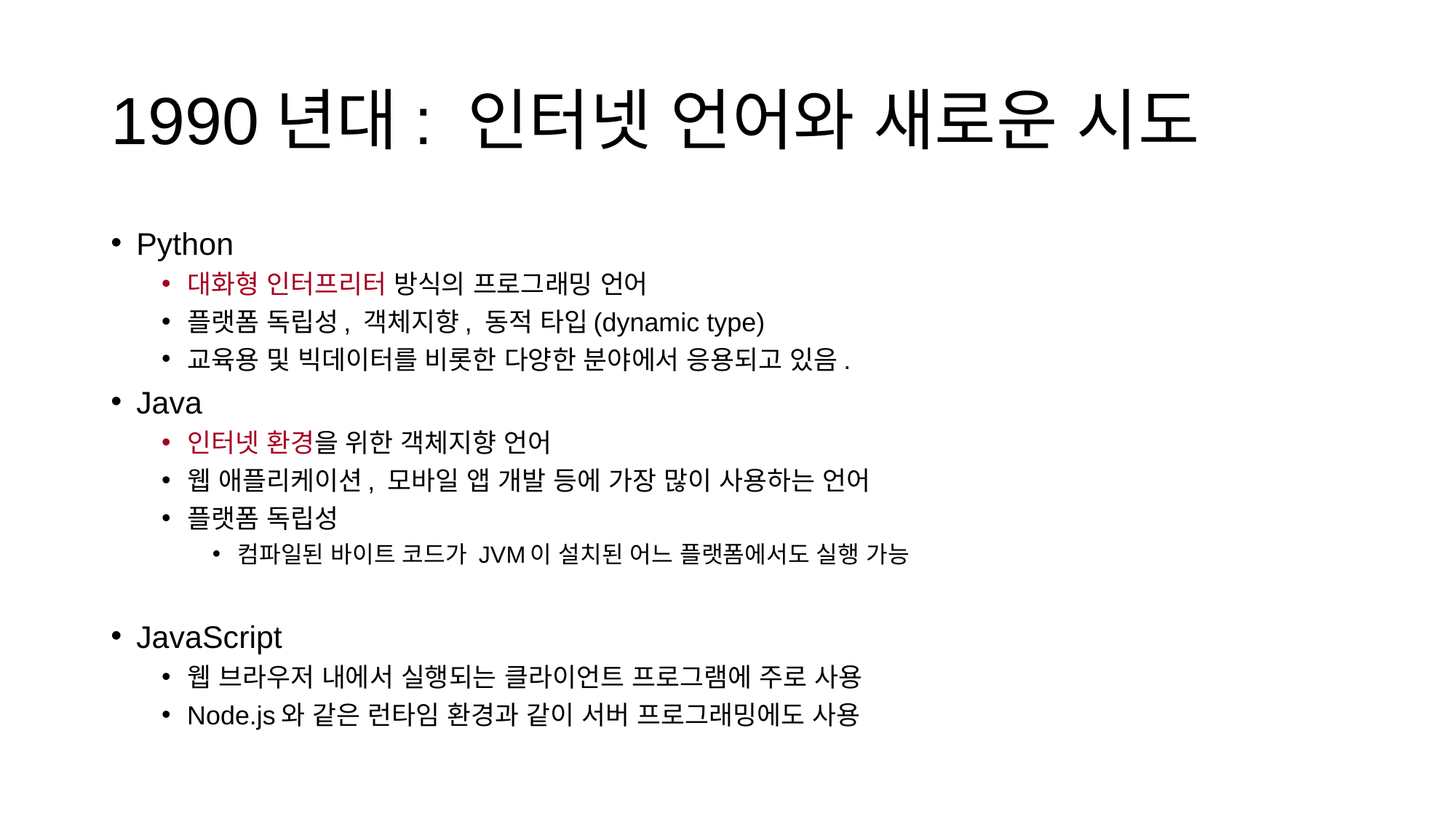

# 1990년대: 인터넷 언어와 새로운 시도
Python
대화형 인터프리터 방식의 프로그래밍 언어
플랫폼 독립성, 객체지향, 동적 타입(dynamic type)
교육용 및 빅데이터를 비롯한 다양한 분야에서 응용되고 있음.
Java
인터넷 환경을 위한 객체지향 언어
웹 애플리케이션, 모바일 앱 개발 등에 가장 많이 사용하는 언어
플랫폼 독립성
컴파일된 바이트 코드가 JVM이 설치된 어느 플랫폼에서도 실행 가능

JavaScript
웹 브라우저 내에서 실행되는 클라이언트 프로그램에 주로 사용
Node.js와 같은 런타임 환경과 같이 서버 프로그래밍에도 사용